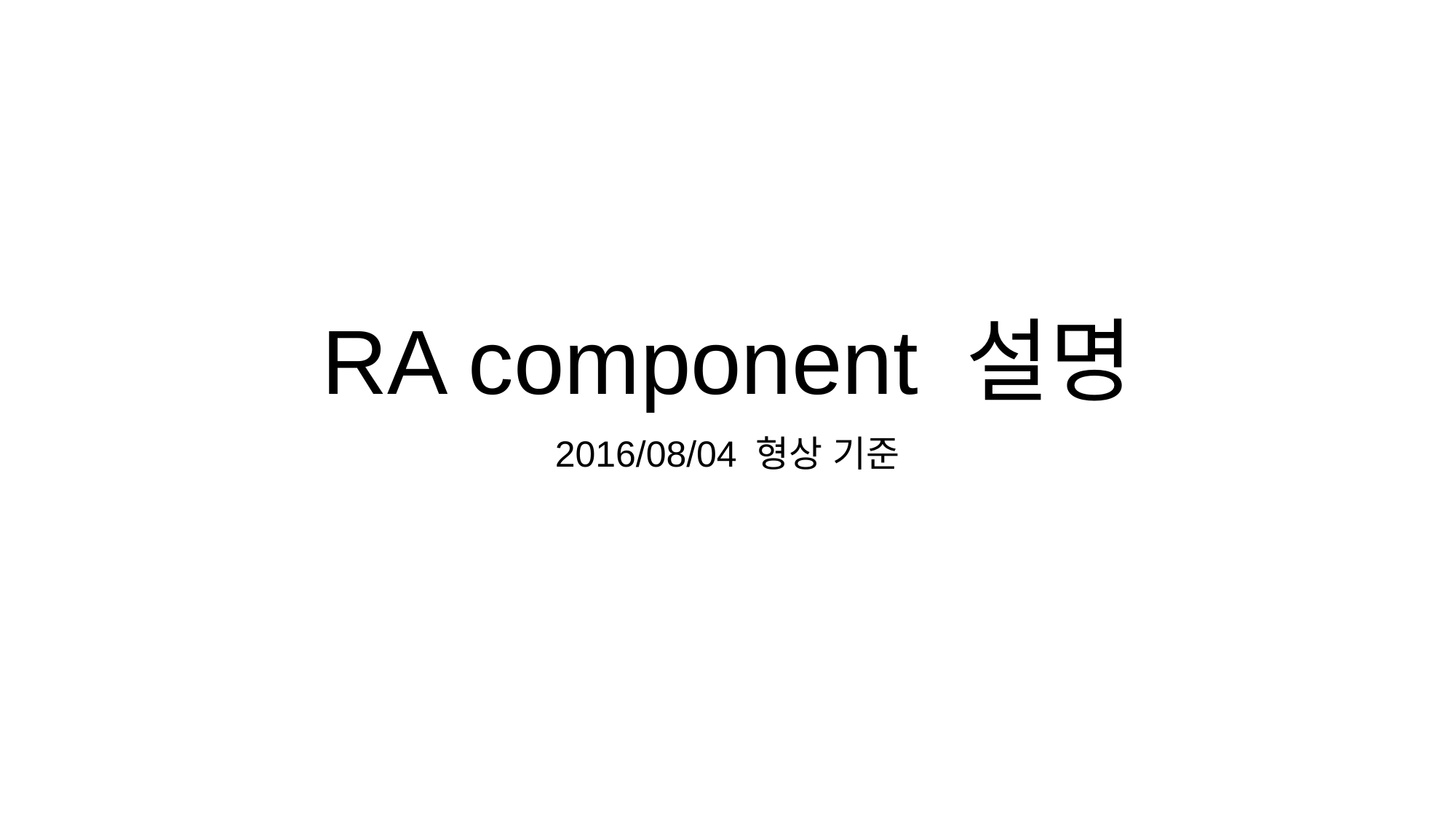

# RA component 설명
2016/08/04 형상 기준